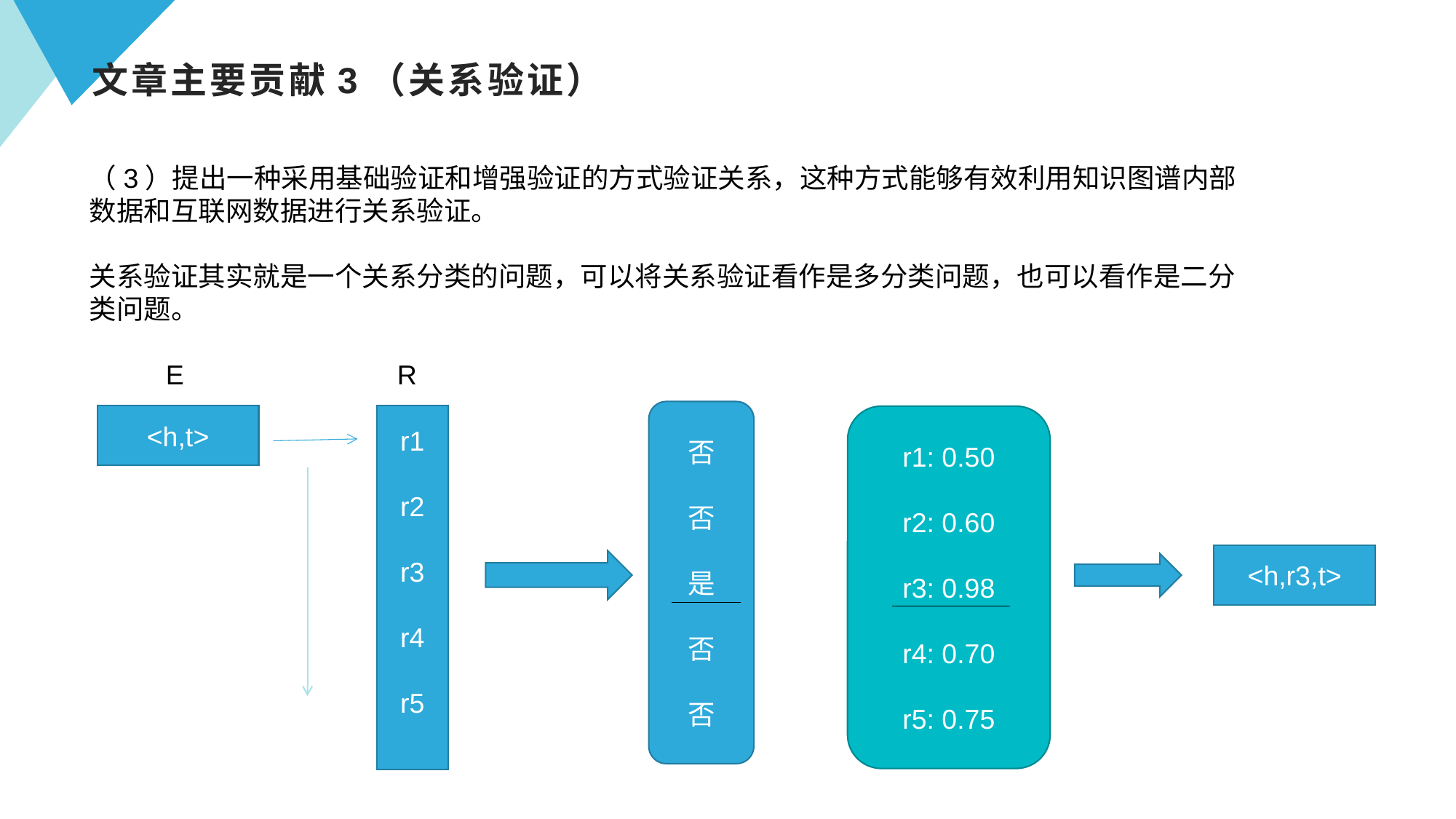

# 文章主要贡献3（关系验证）
（3）提出一种采用基础验证和增强验证的方式验证关系，这种方式能够有效利用知识图谱内部数据和互联网数据进行关系验证。

关系验证其实就是一个关系分类的问题，可以将关系验证看作是多分类问题，也可以看作是二分类问题。

          E                            R
否

否

是

否

否
<h,t>
r1

r2

r3

r4

r5

r1: 0.50

r2: 0.60

r3: 0.98

r4: 0.70

r5: 0.75
<h,r3,t>